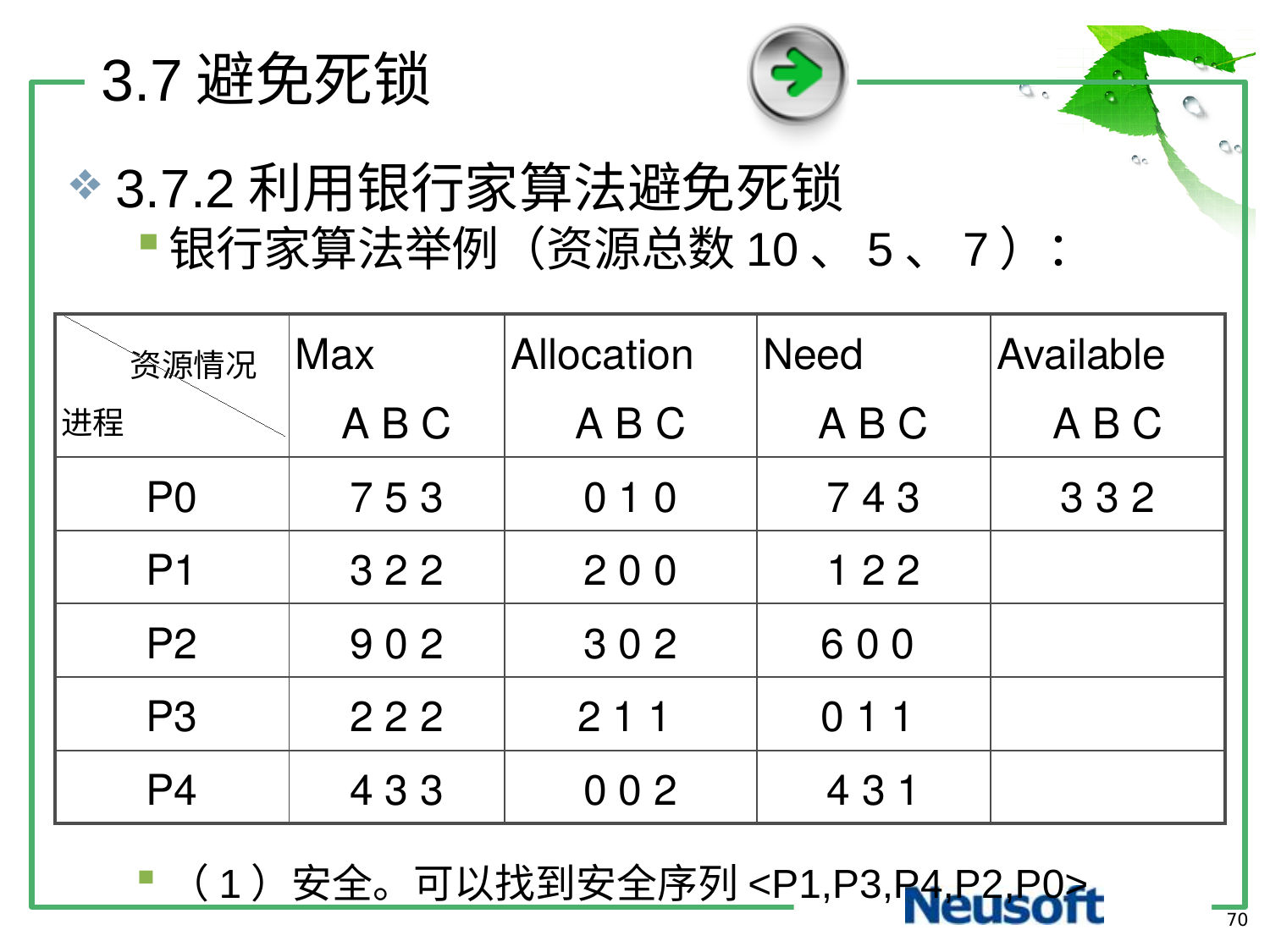

3.7避免死锁
3.7.2利用银行家算法避免死锁
银行家算法举例（资源总数10、5、7）：

（1）安全。可以找到安全序列<P1,P3,P4,P2,P0>
| 资源情况 进程 | Max A B C | Allocation A B C | Need A B C | Available A B C |
| --- | --- | --- | --- | --- |
| P0 | 7 5 3 | 0 1 0 | 7 4 3 | 3 3 2 |
| P1 | 3 2 2 | 2 0 0 | 1 2 2 |  |
| P2 | 9 0 2 | 3 0 2 | 6 0 0 |  |
| P3 | 2 2 2 | 2 1 1 | 0 1 1 |  |
| P4 | 4 3 3 | 0 0 2 | 4 3 1 |  |

70